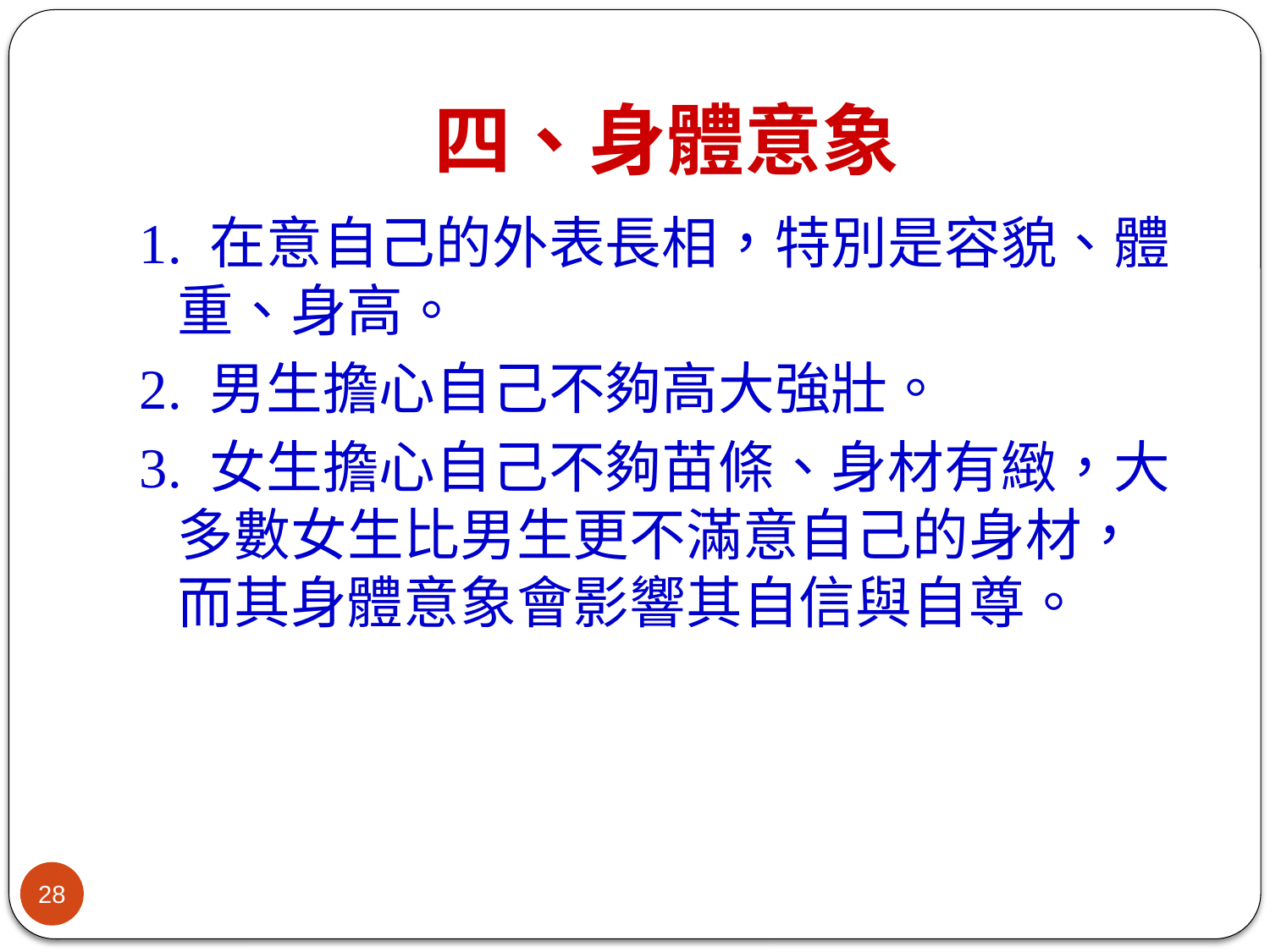

# 四、身體意象
1. 在意自己的外表長相，特別是容貌、體重、身高。
2. 男生擔心自己不夠高大強壯。
3. 女生擔心自己不夠苗條、身材有緻，大多數女生比男生更不滿意自己的身材，而其身體意象會影響其自信與自尊。
28